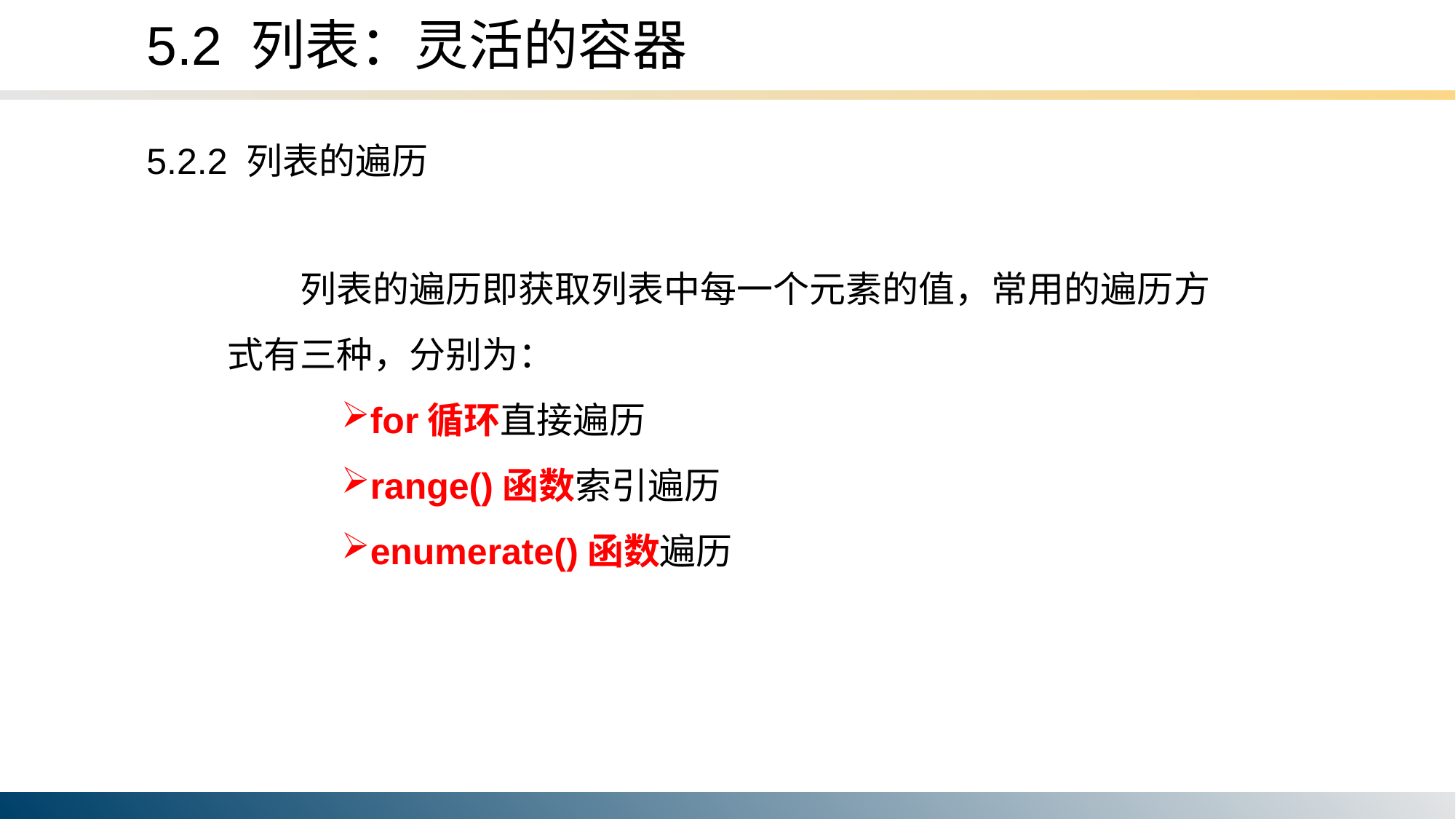

5.2 列表：灵活的容器
5.2.2 列表的遍历
列表的遍历即获取列表中每一个元素的值，常用的遍历方式有三种，分别为：
for循环直接遍历
range()函数索引遍历
enumerate()函数遍历